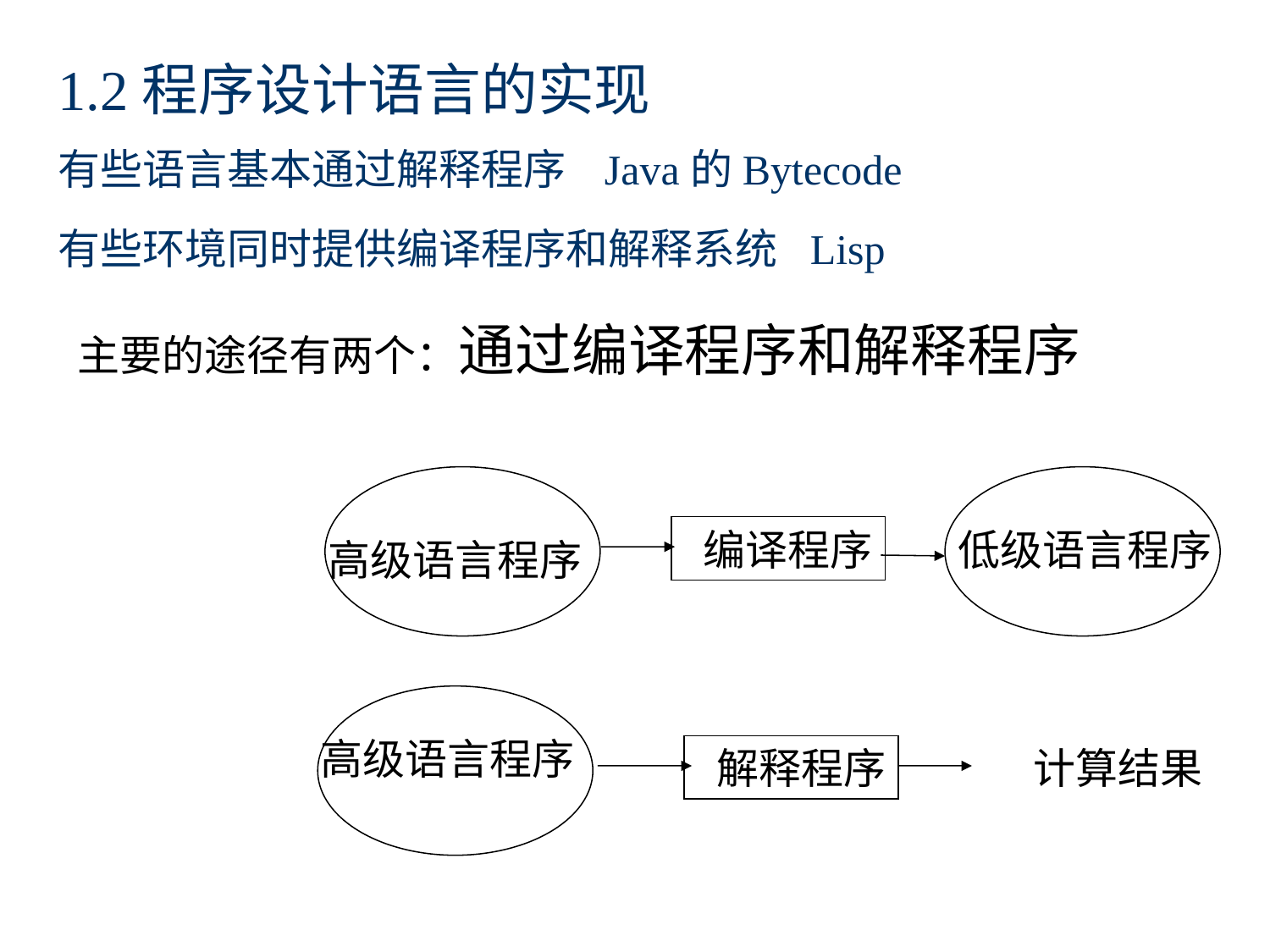

# 1.2程序设计语言的实现 有些语言基本通过解释程序   Java的Bytecode 有些环境同时提供编译程序和解释系统 Lisp

主要的途径有两个：通过编译程序和解释程序

 编译程序
低级语言程序
高级语言程序

高级语言程序
 解释程序
计算结果